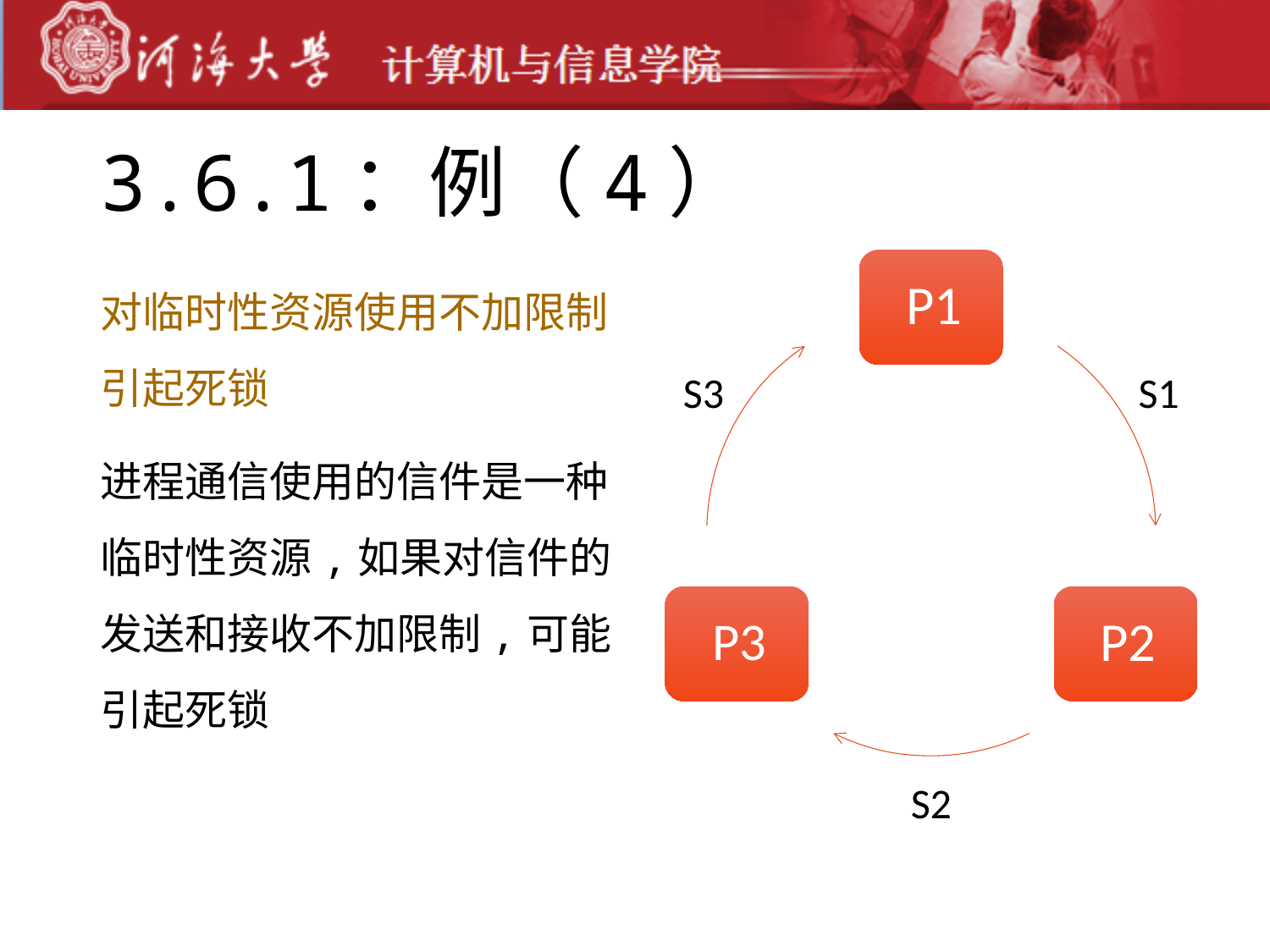

# 3.6.1：例（4）
P1
P2
P3
对临时性资源使用不加限制引起死锁
进程通信使用的信件是一种临时性资源,如果对信件的发送和接收不加限制,可能引起死锁

S3
S1
S2
S2